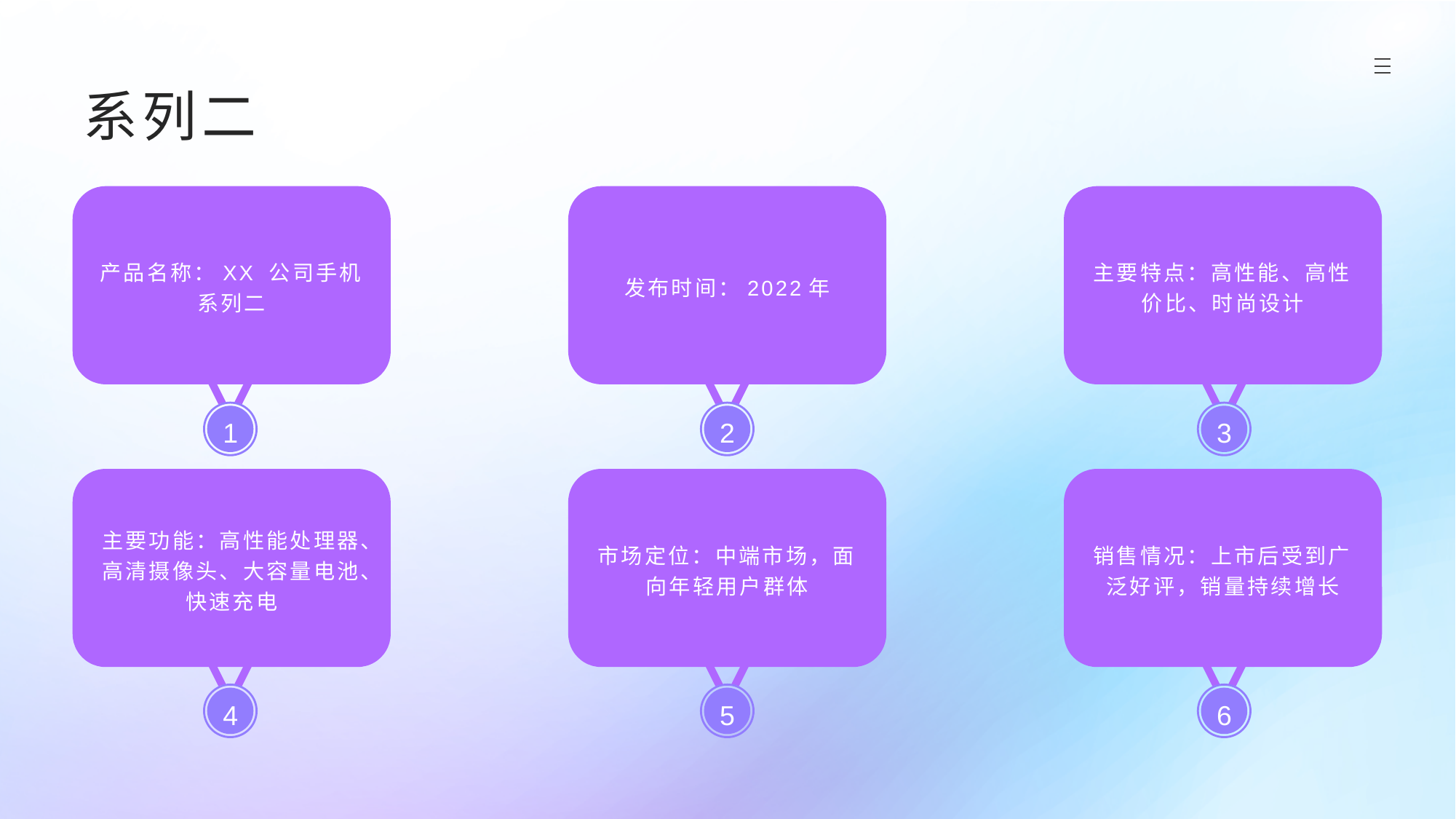

系列二
产品名称：XX 公司手机系列二
发布时间：2022年
主要特点：高性能、高性价比、时尚设计

1
2
3
主要功能：高性能处理器、高清摄像头、大容量电池、快速充电
市场定位：中端市场，面向年轻用户群体
销售情况：上市后受到广泛好评，销量持续增长

4
5
6